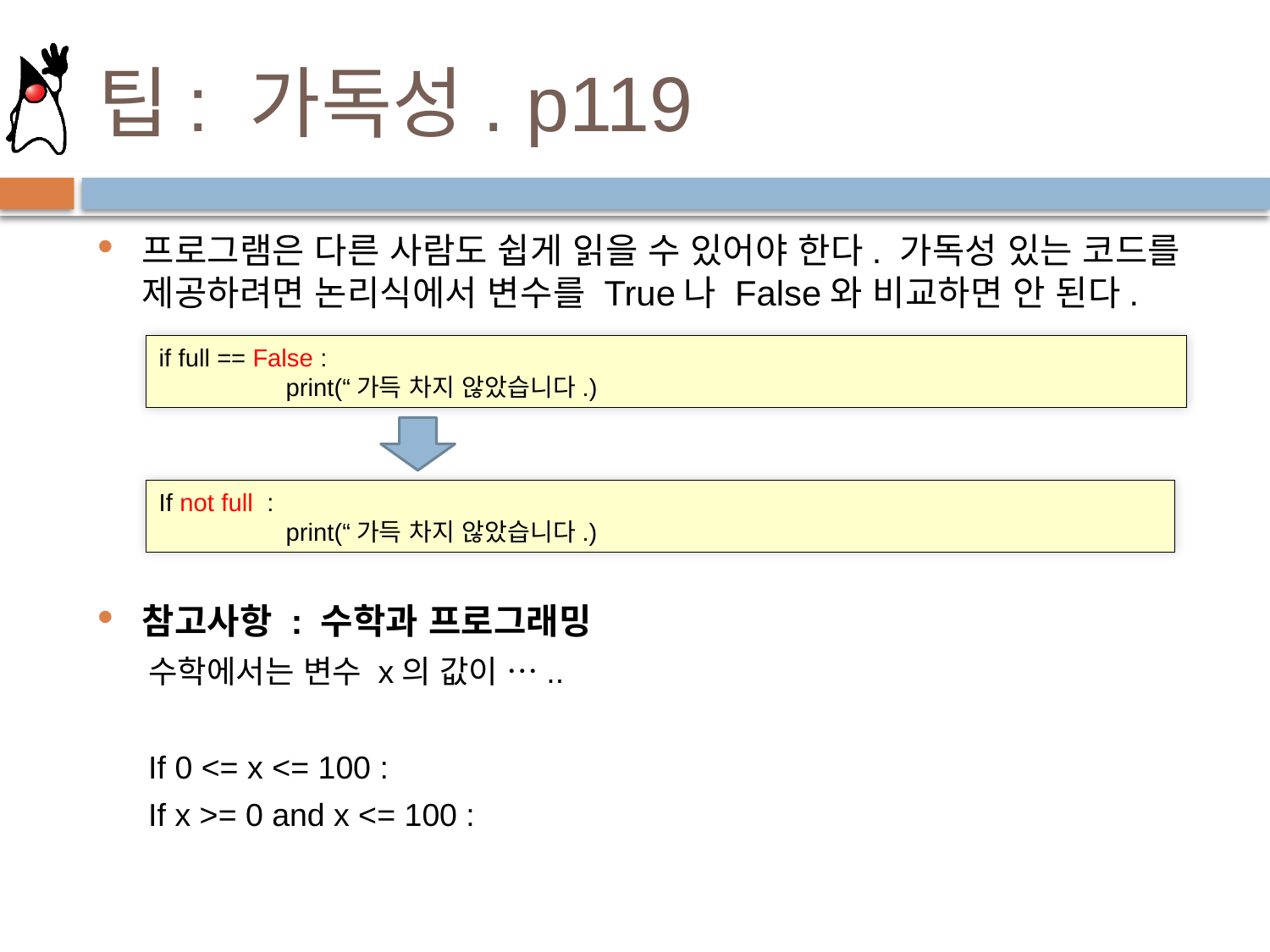

# 팁: 가독성. p119
프로그램은 다른 사람도 쉽게 읽을 수 있어야 한다. 가독성 있는 코드를 제공하려면 논리식에서 변수를 True나 False와 비교하면 안 된다.

참고사항 : 수학과 프로그래밍
수학에서는 변수 x의 값이 …..

If 0 <= x <= 100 :
If x >= 0 and x <= 100 :

if full == False :
	print(“가득 차지 않았습니다.)

If not full  :
	print(“가득 차지 않았습니다.)